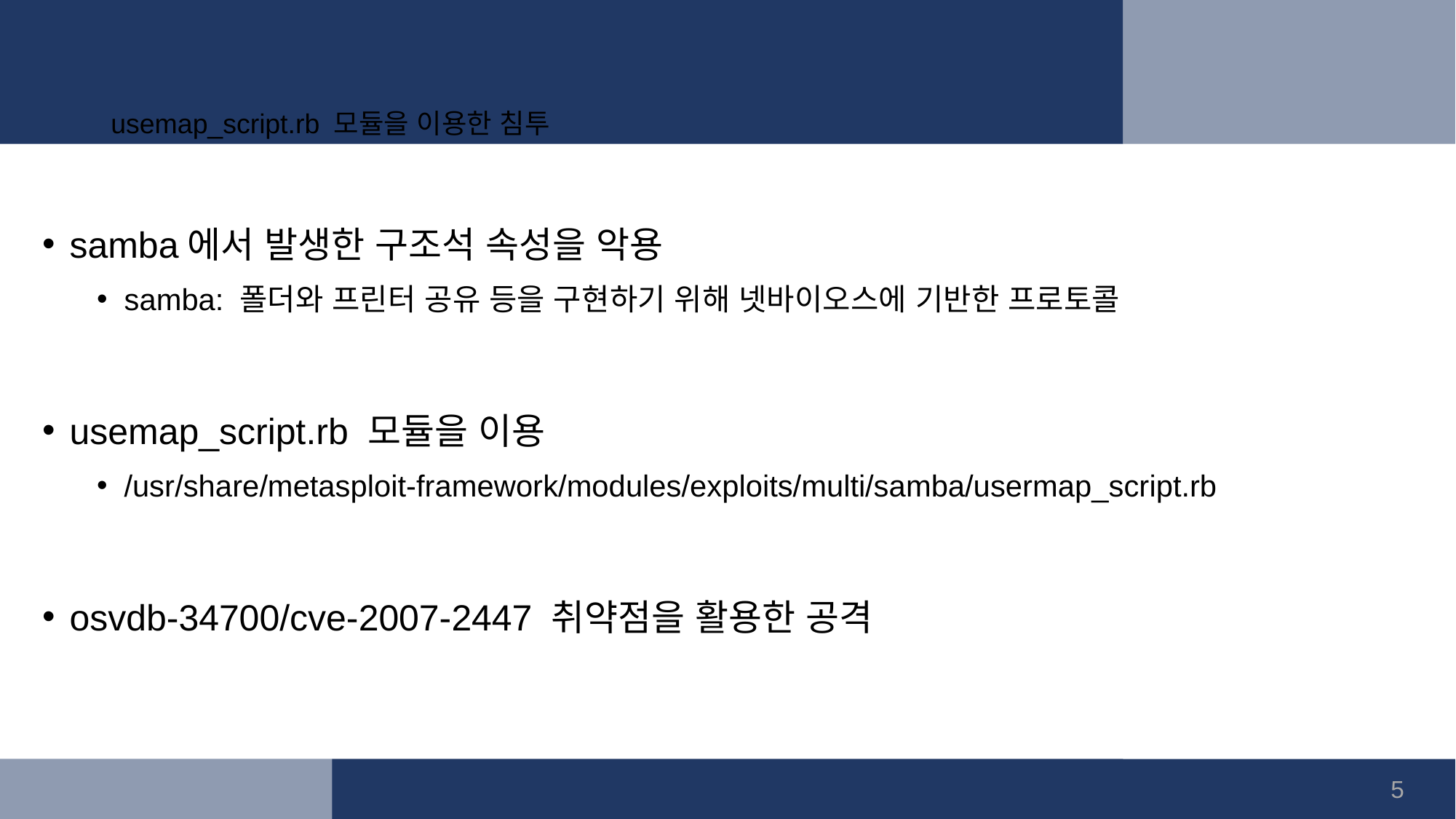

# usemap_script.rb 모듈을 이용한 침투
samba에서 발생한 구조석 속성을 악용
samba: 폴더와 프린터 공유 등을 구현하기 위해 넷바이오스에 기반한 프로토콜

usemap_script.rb 모듈을 이용
/usr/share/metasploit-framework/modules/exploits/multi/samba/usermap_script.rb

osvdb-34700/cve-2007-2447 취약점을 활용한 공격
5